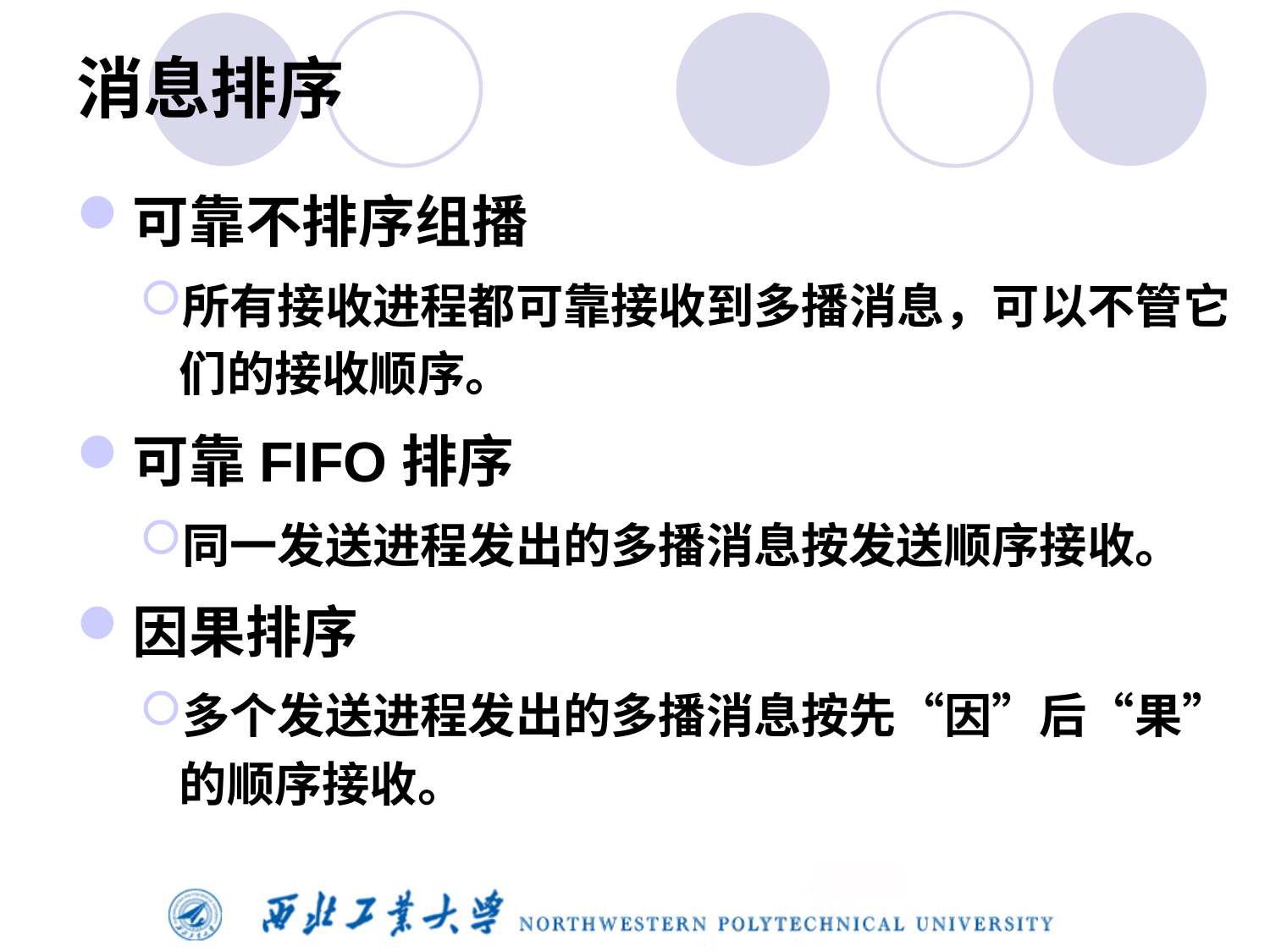

# 消息排序
可靠不排序组播
所有接收进程都可靠接收到多播消息，可以不管它们的接收顺序。
可靠FIFO排序
同一发送进程发出的多播消息按发送顺序接收。
因果排序
多个发送进程发出的多播消息按先“因”后“果”的顺序接收。